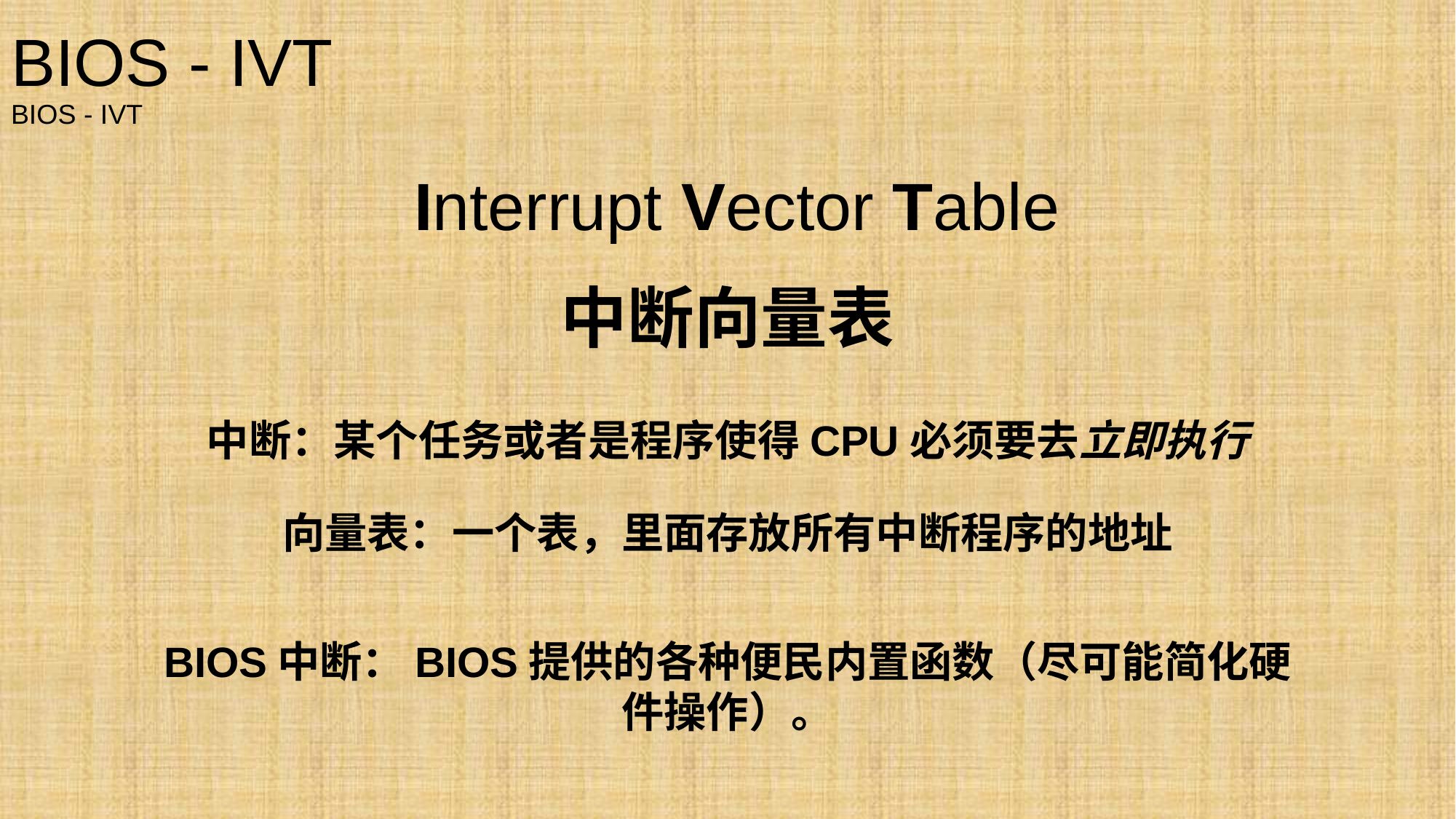

# BIOS - IVT BIOS - IVT
 Interrupt Vector Table
中断向量表
中断：某个任务或者是程序使得CPU必须要去立即执行
向量表：一个表，里面存放所有中断程序的地址
BIOS中断：BIOS提供的各种便民内置函数（尽可能简化硬件操作）。